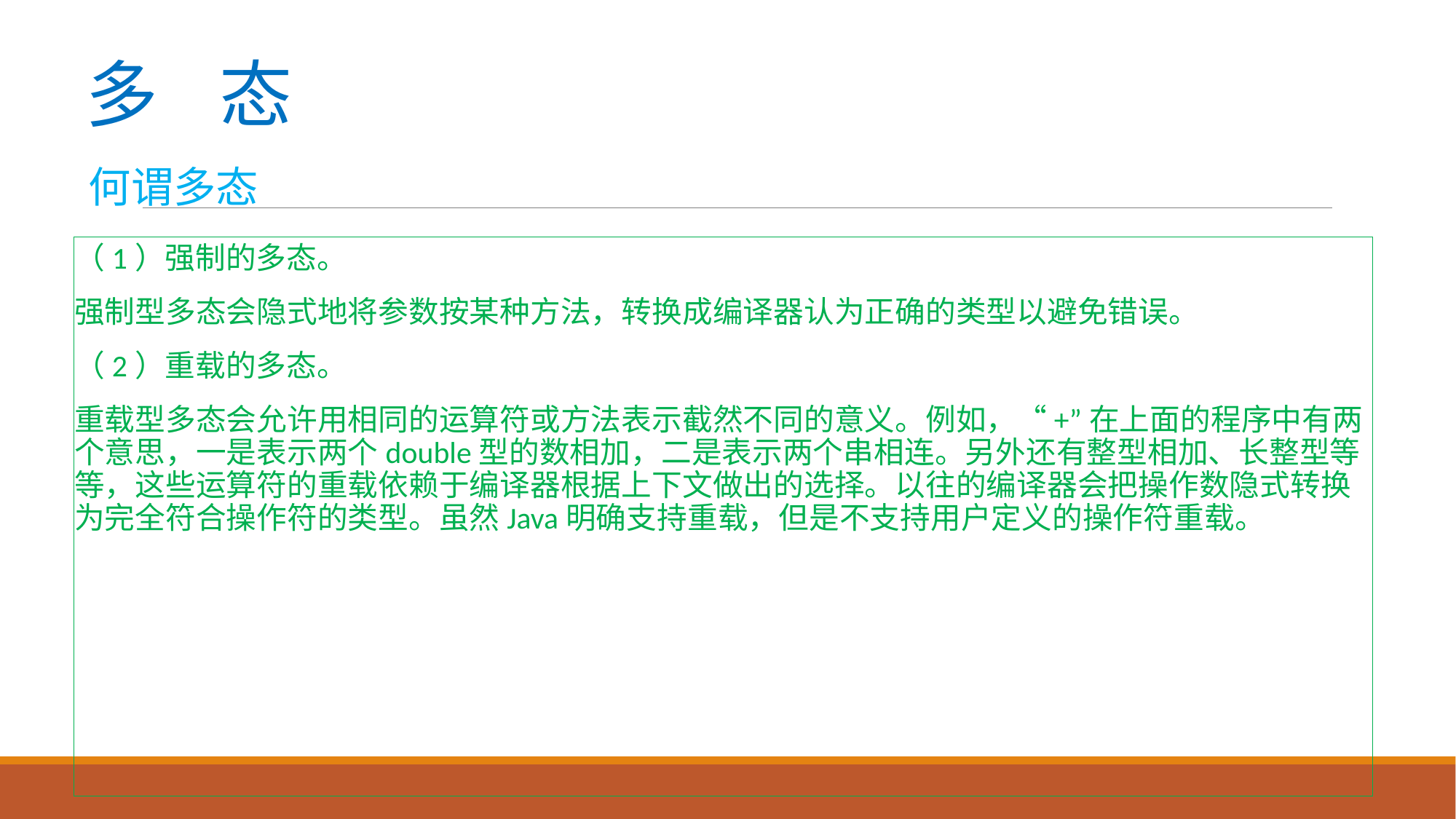

# 多    态
何谓多态
（1）强制的多态。
强制型多态会隐式地将参数按某种方法，转换成编译器认为正确的类型以避免错误。
（2）重载的多态。
重载型多态会允许用相同的运算符或方法表示截然不同的意义。例如，“+”在上面的程序中有两个意思，一是表示两个double型的数相加，二是表示两个串相连。另外还有整型相加、长整型等等，这些运算符的重载依赖于编译器根据上下文做出的选择。以往的编译器会把操作数隐式转换为完全符合操作符的类型。虽然Java明确支持重载，但是不支持用户定义的操作符重载。